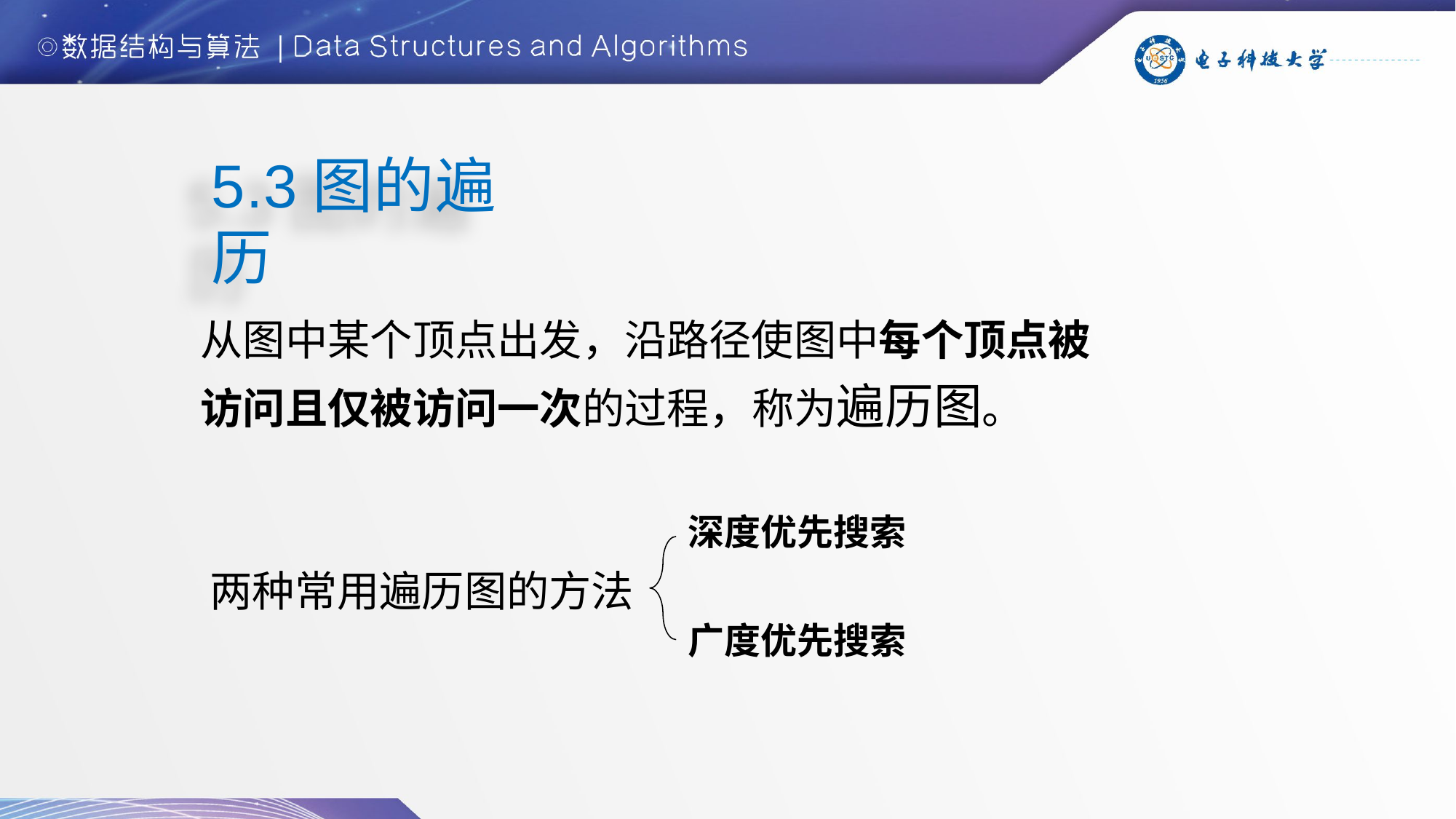

# 5.3图的遍历
从图中某个顶点出发，沿路径使图中每个顶点被
访问且仅被访问一次的过程，称为遍历图。
深度优先搜索

 两种常用遍历图的方法
广度优先搜索